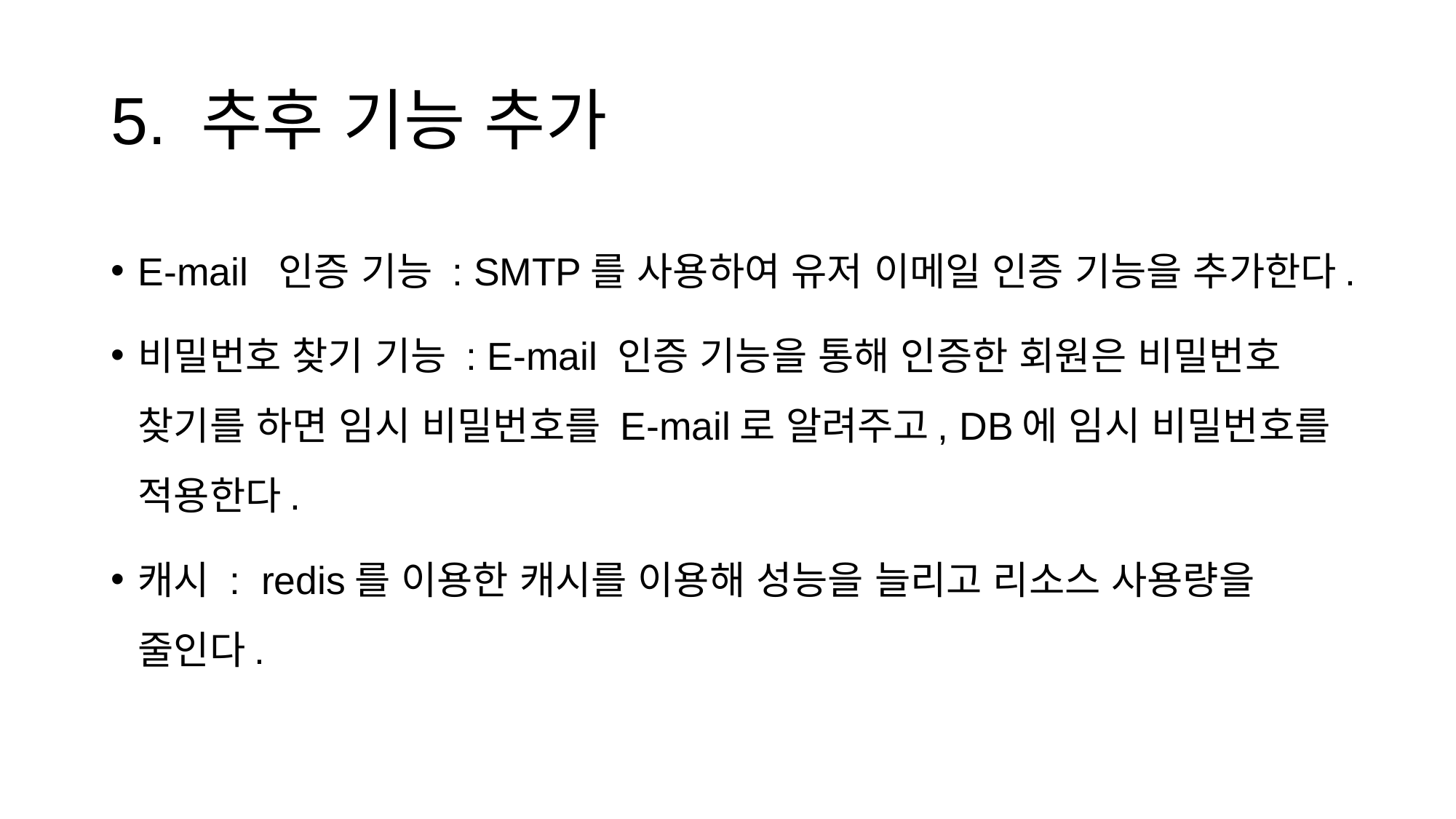

# 5. 추후 기능 추가
E-mail  인증 기능 : SMTP를 사용하여 유저 이메일 인증 기능을 추가한다.
비밀번호 찾기 기능 : E-mail 인증 기능을 통해 인증한 회원은 비밀번호 찾기를 하면 임시 비밀번호를 E-mail로 알려주고, DB에 임시 비밀번호를 적용한다.
캐시 :  redis를 이용한 캐시를 이용해 성능을 늘리고 리소스 사용량을 줄인다.